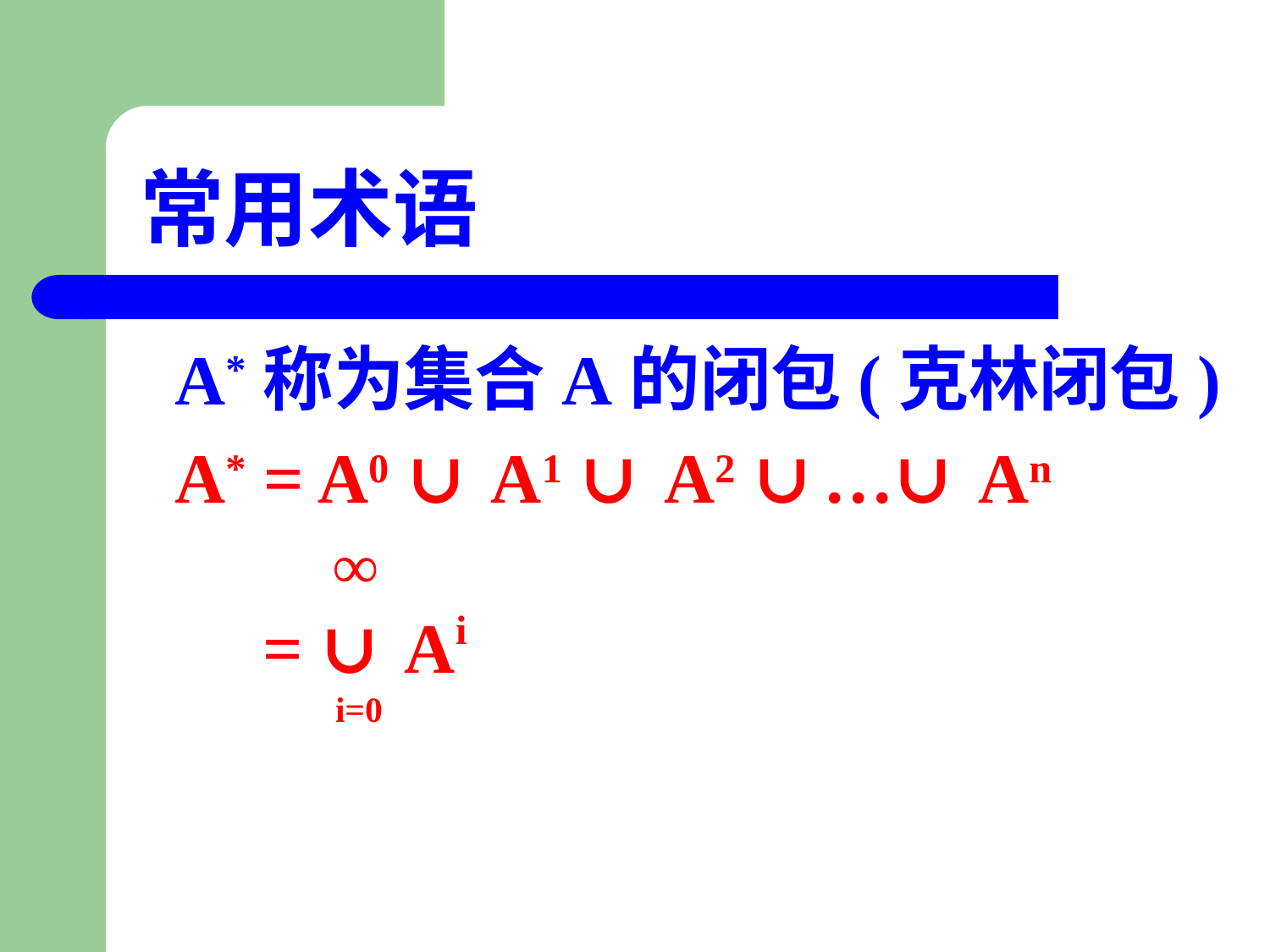

# 常用术语
  A*称为集合A的闭包(克林闭包)
  A* = A0 ∪ A1 ∪ A2 ∪…∪ An
           ∞
       = ∪ Ai
                      i=0